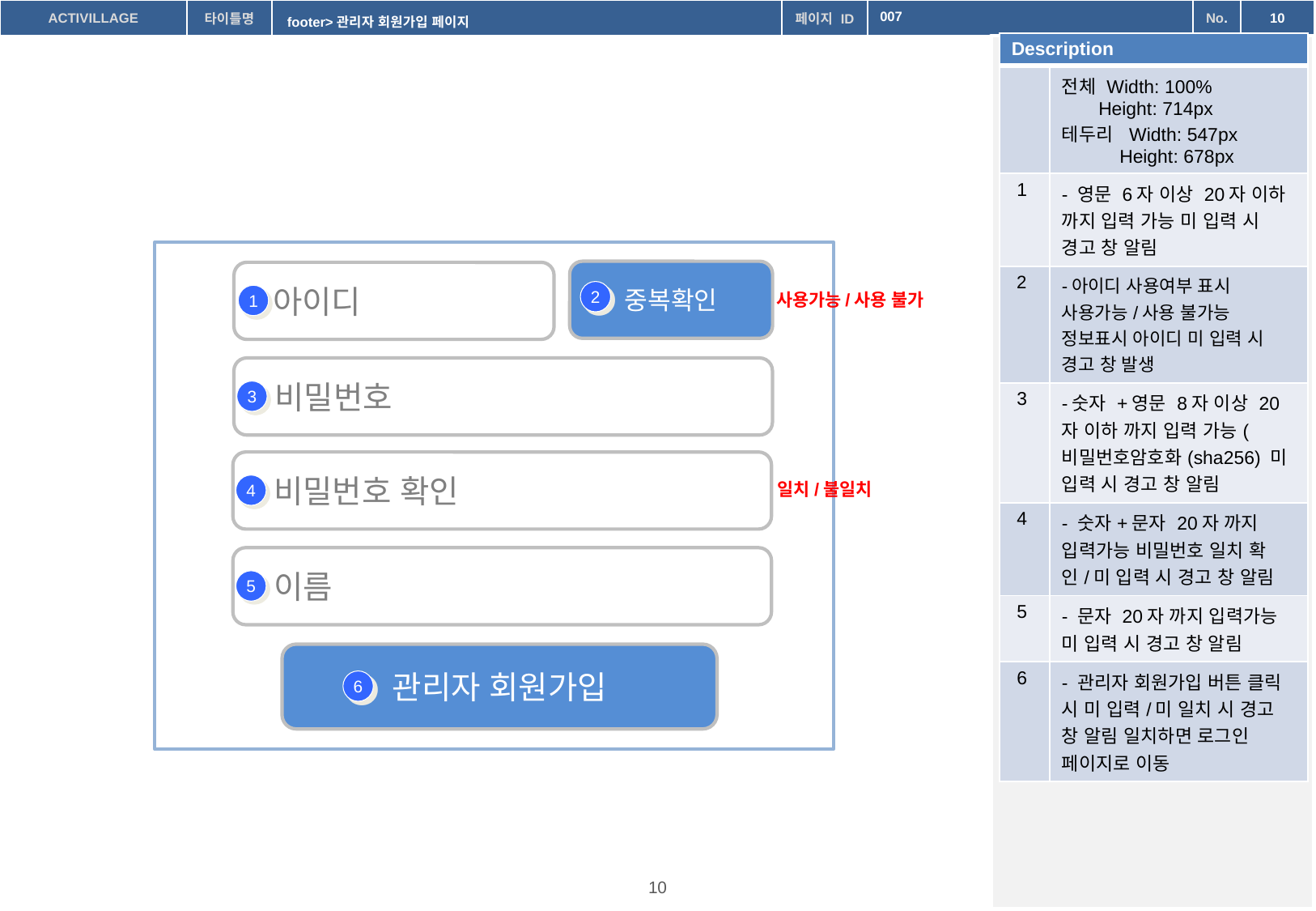

007
footer>관리자 회원가입 페이지
| Description |  |
| --- | --- |
|  | 전체 Width: 100% Height: 714px 테두리 Width: 547px Height: 678px |
| 1 | - 영문 6자 이상 20자 이하 까지 입력 가능 미 입력 시 경고 창 알림 |
| 2 | -아이디 사용여부 표시 사용가능/사용 불가능 정보표시 아이디 미 입력 시 경고 창 발생 |
| 3 | -숫자 +영문 8자 이상 20자 이하 까지 입력 가능(비밀번호암호화(sha256) 미 입력 시 경고 창 알림 |
| 4 | - 숫자+문자 20자 까지 입력가능 비밀번호 일치 확인/미 입력 시 경고 창 알림 |
| 5 | - 문자 20자 까지 입력가능 미 입력 시 경고 창 알림 |
| 6 | - 관리자 회원가입 버튼 클릭 시 미 입력/미 일치 시 경고 창 알림 일치하면 로그인 페이지로 이동 |

중복확인

아이디
2
사용가능/사용 불가
1

비밀번호
3

비밀번호 확인
일치/불일치
4

이름
5
관리자 회원가입
6